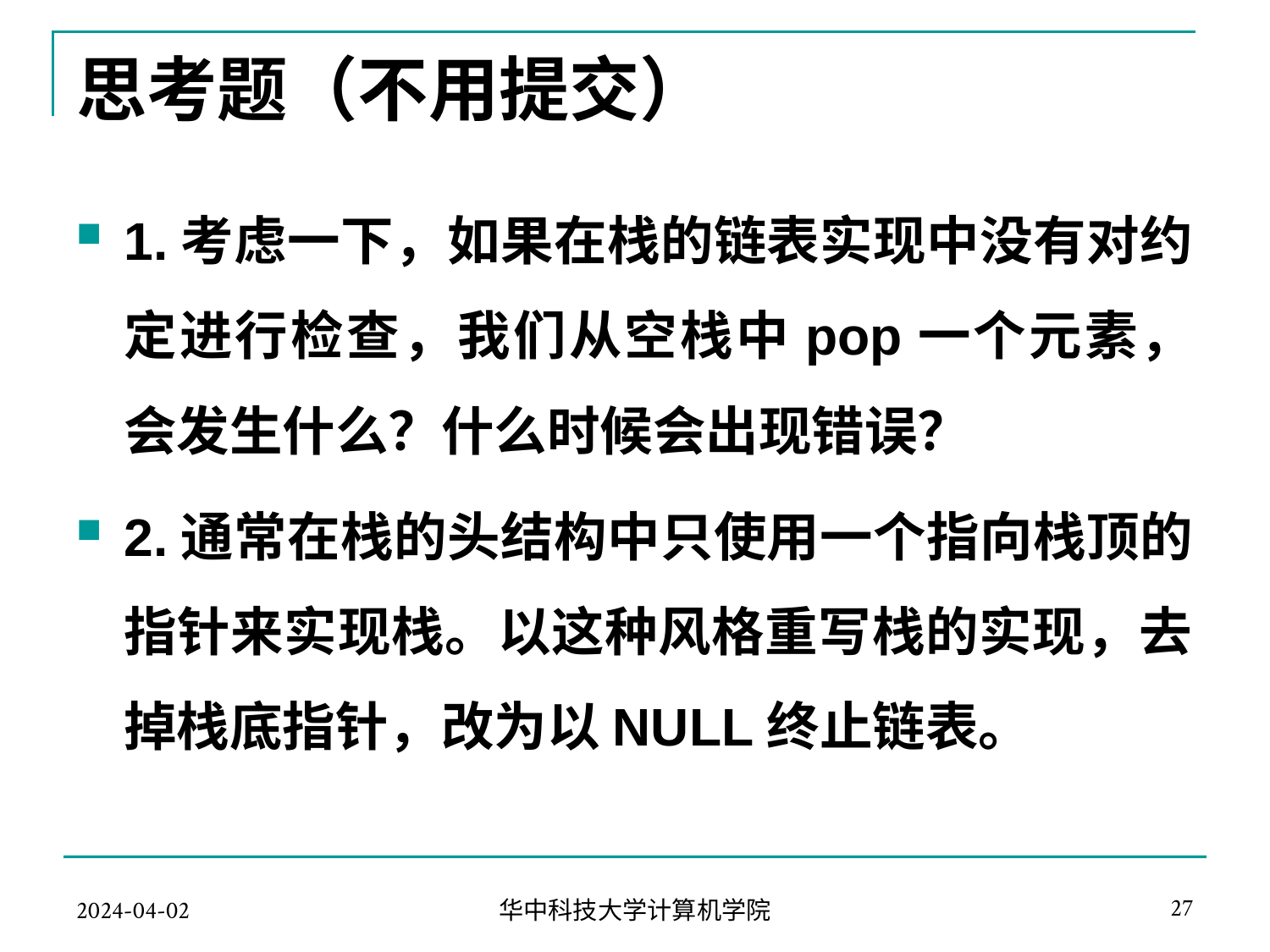

# 思考题（不用提交）
1.考虑一下，如果在栈的链表实现中没有对约定进行检查，我们从空栈中pop一个元素，会发生什么？什么时候会出现错误？
2.通常在栈的头结构中只使用一个指向栈顶的指针来实现栈。以这种风格重写栈的实现，去掉栈底指针，改为以NULL终止链表。
2024-04-02
27
华中科技大学计算机学院